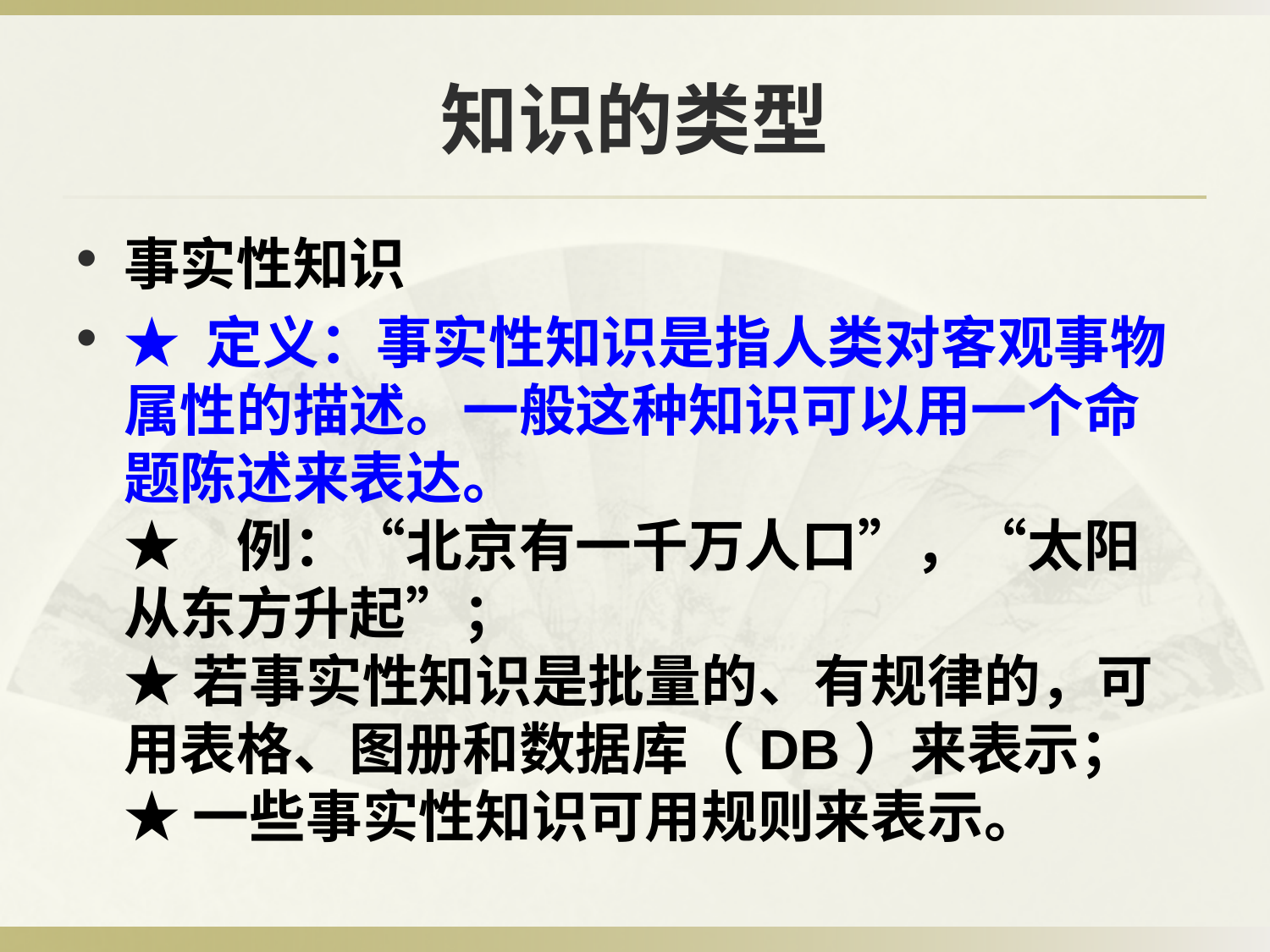

# 知识的类型
事实性知识
★ 定义：事实性知识是指人类对客观事物属性的描述。一般这种知识可以用一个命题陈述来表达。
★　例：“北京有一千万人口”，“太阳从东方升起”；
★ 若事实性知识是批量的、有规律的，可用表格、图册和数据库（DB）来表示；
★ 一些事实性知识可用规则来表示。

6